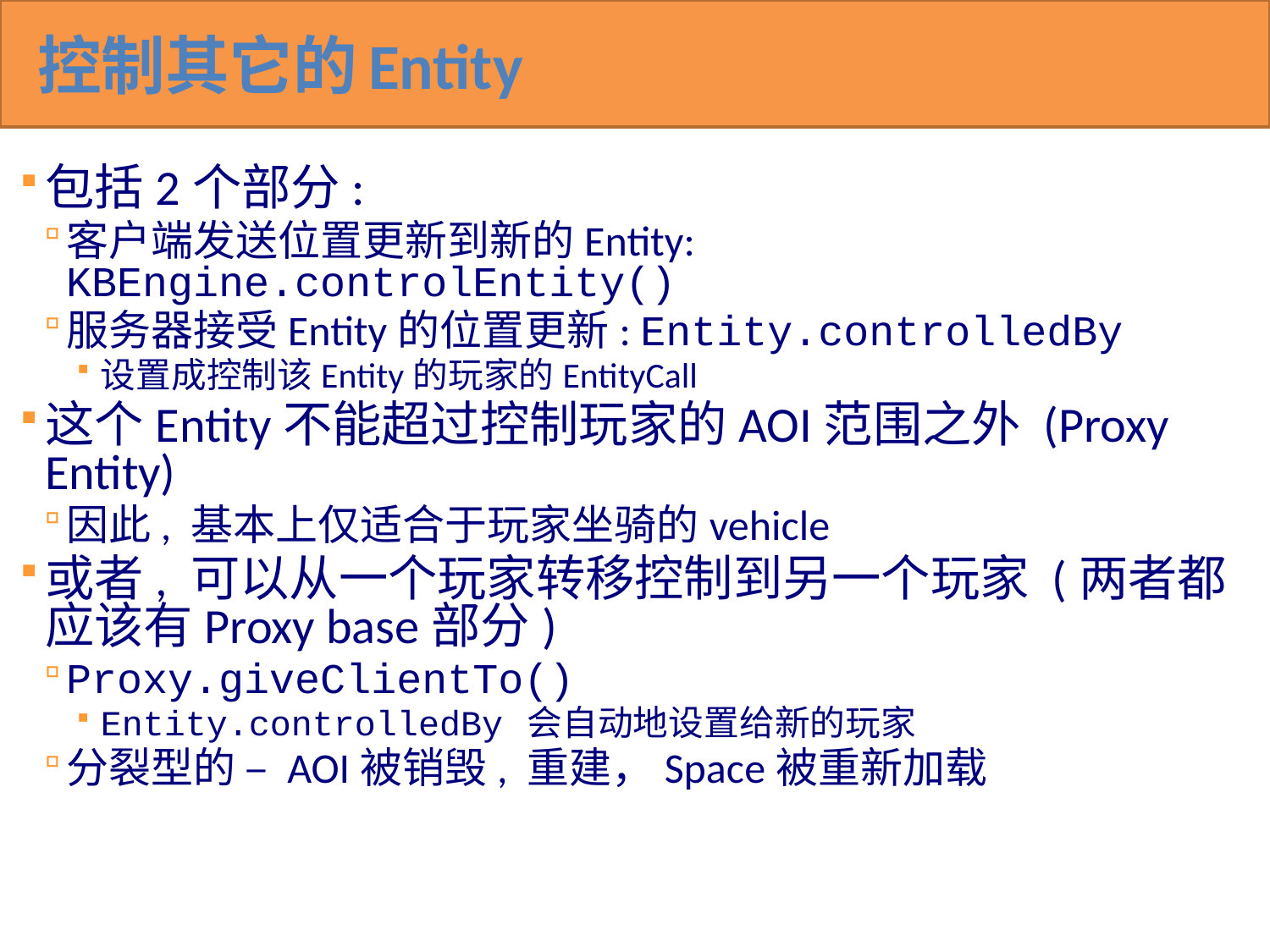

# 控制其它的Entity
包括2个部分:
客户端发送位置更新到新的Entity: KBEngine.controlEntity()
服务器接受Entity的位置更新: Entity.controlledBy
设置成控制该Entity的玩家的EntityCall
这个Entity不能超过控制玩家的AOI范围之外 (Proxy Entity)
因此, 基本上仅适合于玩家坐骑的vehicle
或者, 可以从一个玩家转移控制到另一个玩家 (两者都应该有Proxy base部分)
Proxy.giveClientTo()
Entity.controlledBy  会自动地设置给新的玩家
分裂型的 – AOI被销毁, 重建，Space被重新加载